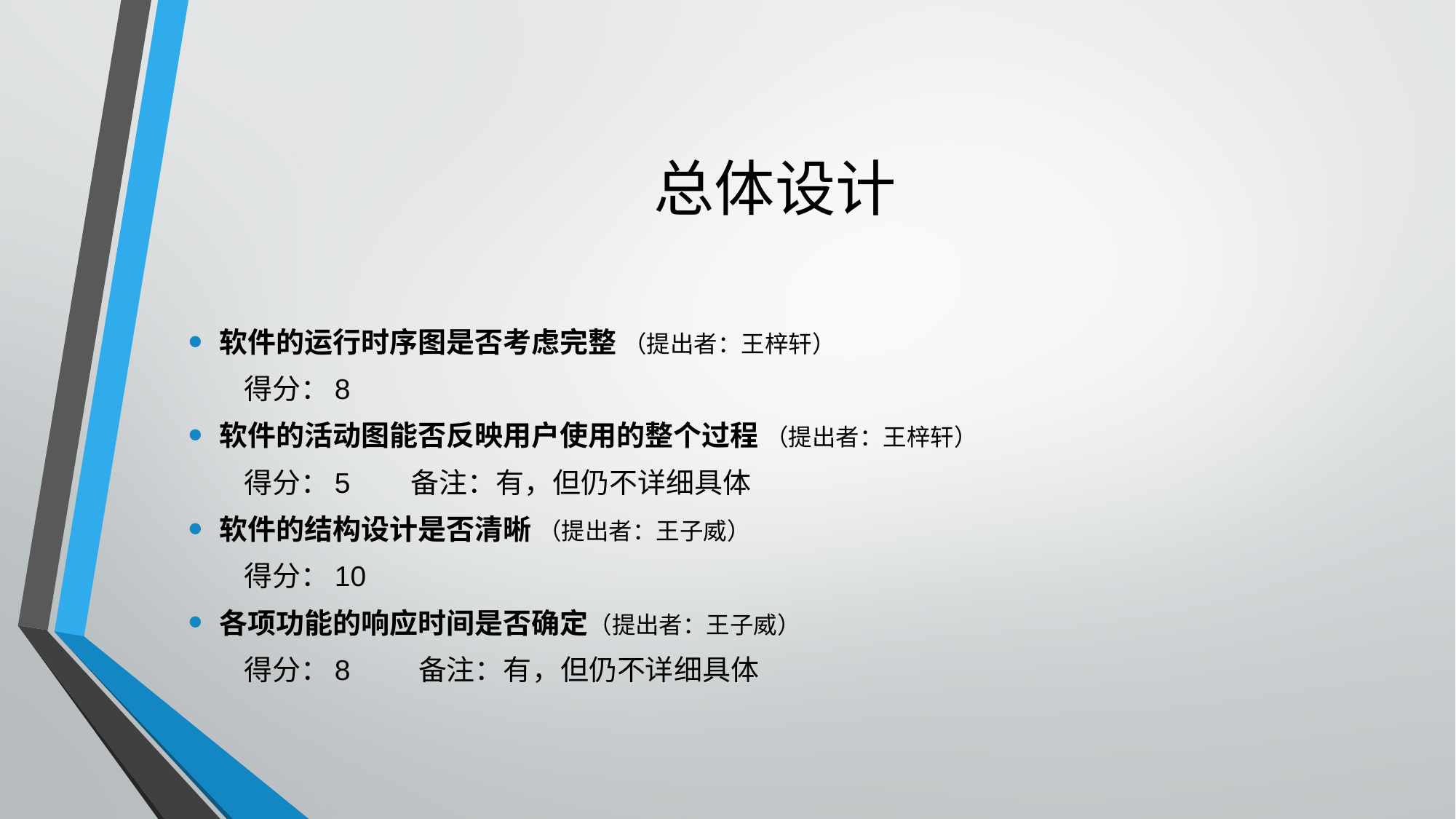

# 总体设计
软件的运行时序图是否考虑完整 （提出者：王梓轩）
        得分：8
软件的活动图能否反映用户使用的整个过程 （提出者：王梓轩）
        得分：5       备注：有，但仍不详细具体
软件的结构设计是否清晰 （提出者：王子威）
        得分：10
各项功能的响应时间是否确定（提出者：王子威）
        得分：8        备注：有，但仍不详细具体